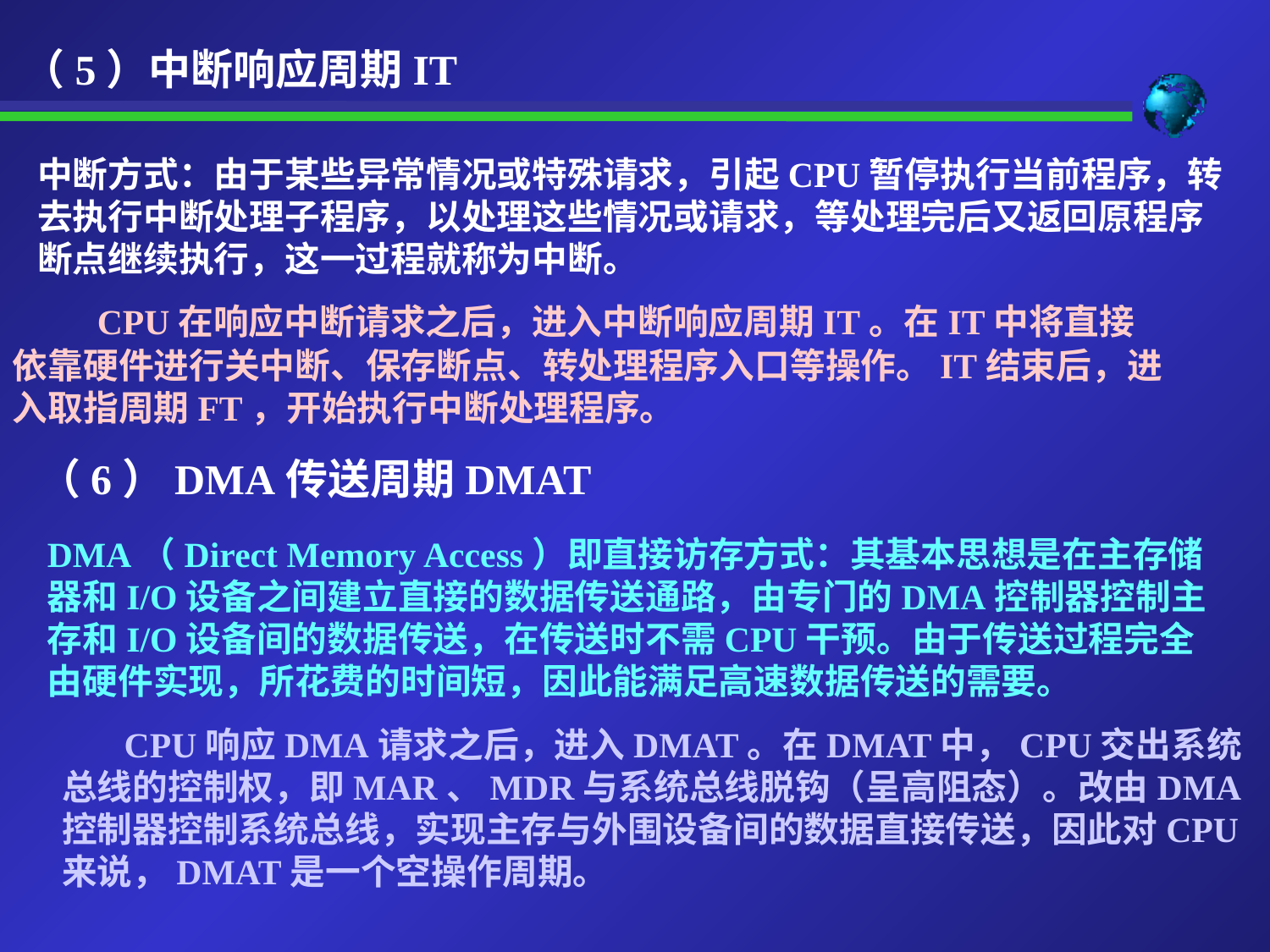

（5）中断响应周期IT
中断方式：由于某些异常情况或特殊请求，引起CPU暂停执行当前程序，转去执行中断处理子程序，以处理这些情况或请求，等处理完后又返回原程序断点继续执行，这一过程就称为中断。
        CPU在响应中断请求之后，进入中断响应周期IT。在IT中将直接依靠硬件进行关中断、保存断点、转处理程序入口等操作。IT结束后，进入取指周期FT，开始执行中断处理程序。
（6）DMA传送周期DMAT
DMA（Direct Memory Access）即直接访存方式：其基本思想是在主存储器和I/O设备之间建立直接的数据传送通路，由专门的DMA控制器控制主存和I/O设备间的数据传送，在传送时不需CPU干预。由于传送过程完全由硬件实现，所花费的时间短，因此能满足高速数据传送的需要。
       CPU响应DMA请求之后，进入DMAT。在DMAT中，CPU交出系统总线的控制权，即MAR、MDR与系统总线脱钩（呈高阻态）。改由DMA控制器控制系统总线，实现主存与外围设备间的数据直接传送，因此对CPU来说，DMAT是一个空操作周期。
51